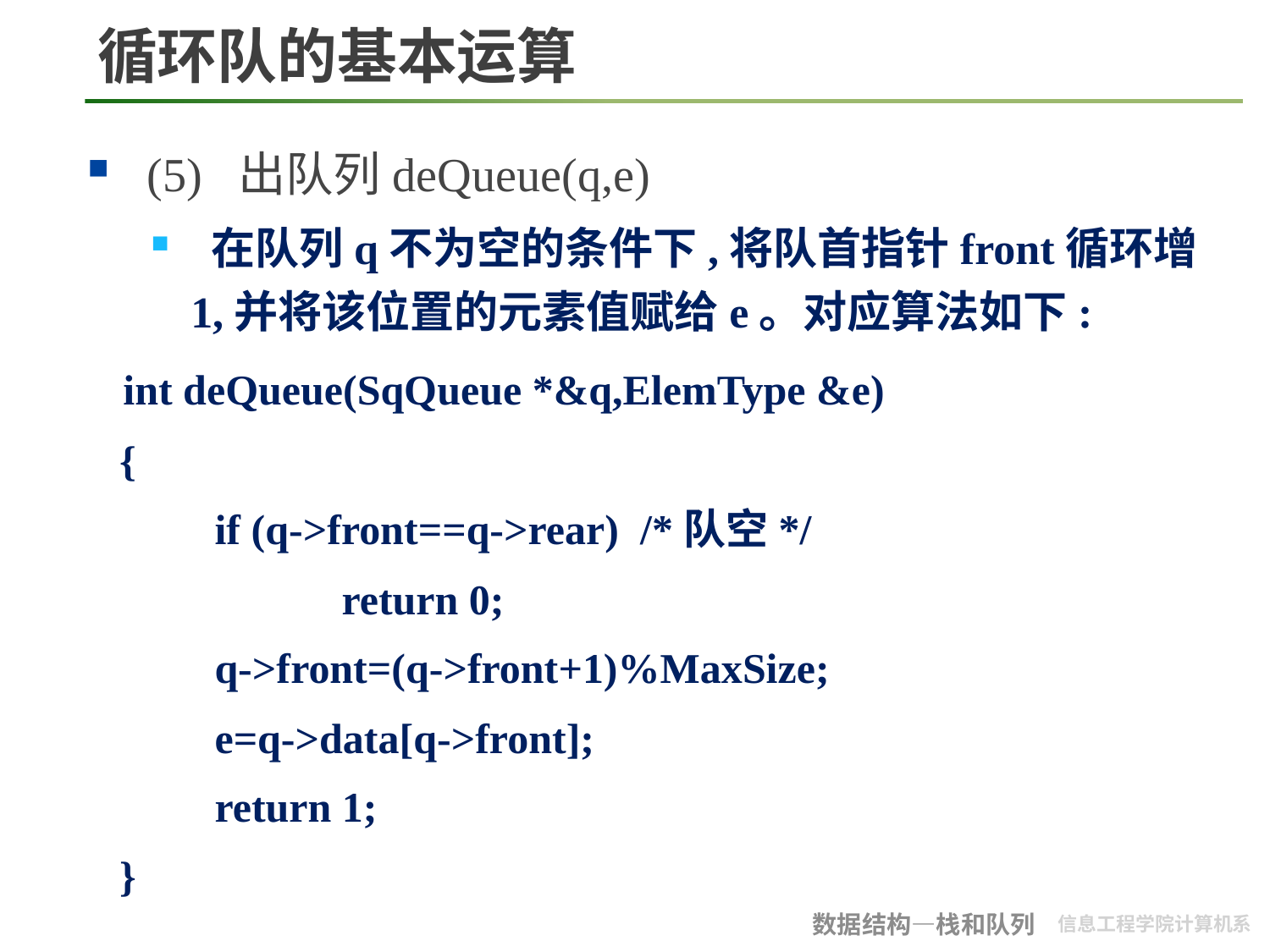

# 循环队的基本运算
 (5)  出队列deQueue(q,e)
 在队列q不为空的条件下,将队首指针front循环增1,并将该位置的元素值赋给e。对应算法如下:
   int deQueue(SqQueue *&q,ElemType &e)
   {
	if (q->front==q->rear)  /*队空*/
		return 0;
	q->front=(q->front+1)%MaxSize;
	e=q->data[q->front];
	return 1;
   }